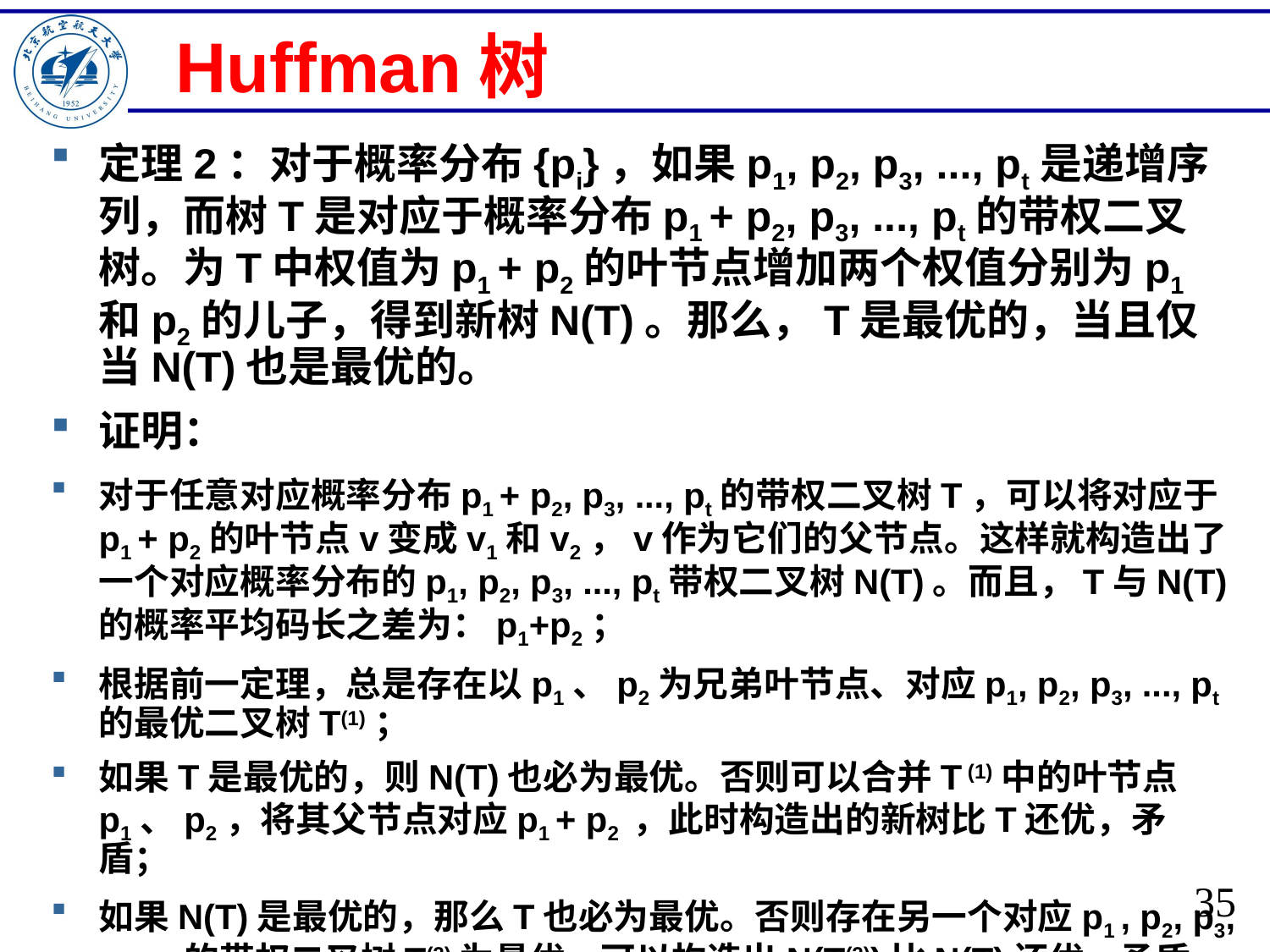

# Huffman树
定理2：对于概率分布{pi}，如果p1, p2, p3, ..., pt是递增序列，而树T是对应于概率分布p1 + p2, p3, ..., pt的带权二叉树。为T中权值为p1 + p2的叶节点增加两个权值分别为p1和p2的儿子，得到新树N(T)。那么，T是最优的，当且仅当N(T)也是最优的。
证明：
对于任意对应概率分布p1 + p2, p3, ..., pt的带权二叉树T，可以将对应于p1 + p2的叶节点v变成v1和v2，v作为它们的父节点。这样就构造出了一个对应概率分布的p1, p2, p3, ..., pt带权二叉树N(T)。而且，T与N(T)的概率平均码长之差为：p1+p2；
根据前一定理，总是存在以p1、p2为兄弟叶节点、对应p1, p2, p3, ..., pt的最优二叉树T(1)；
如果T是最优的，则N(T)也必为最优。否则可以合并T (1)中的叶节点p1、p2，将其父节点对应p1 + p2 ，此时构造出的新树比T还优，矛盾；
如果N(T)是最优的，那么T也必为最优。否则存在另一个对应p1 , p2, p3, ..., pt的带权二叉树T(2)为最优，可以构造出N(T(2))比N(T)还优，矛盾。